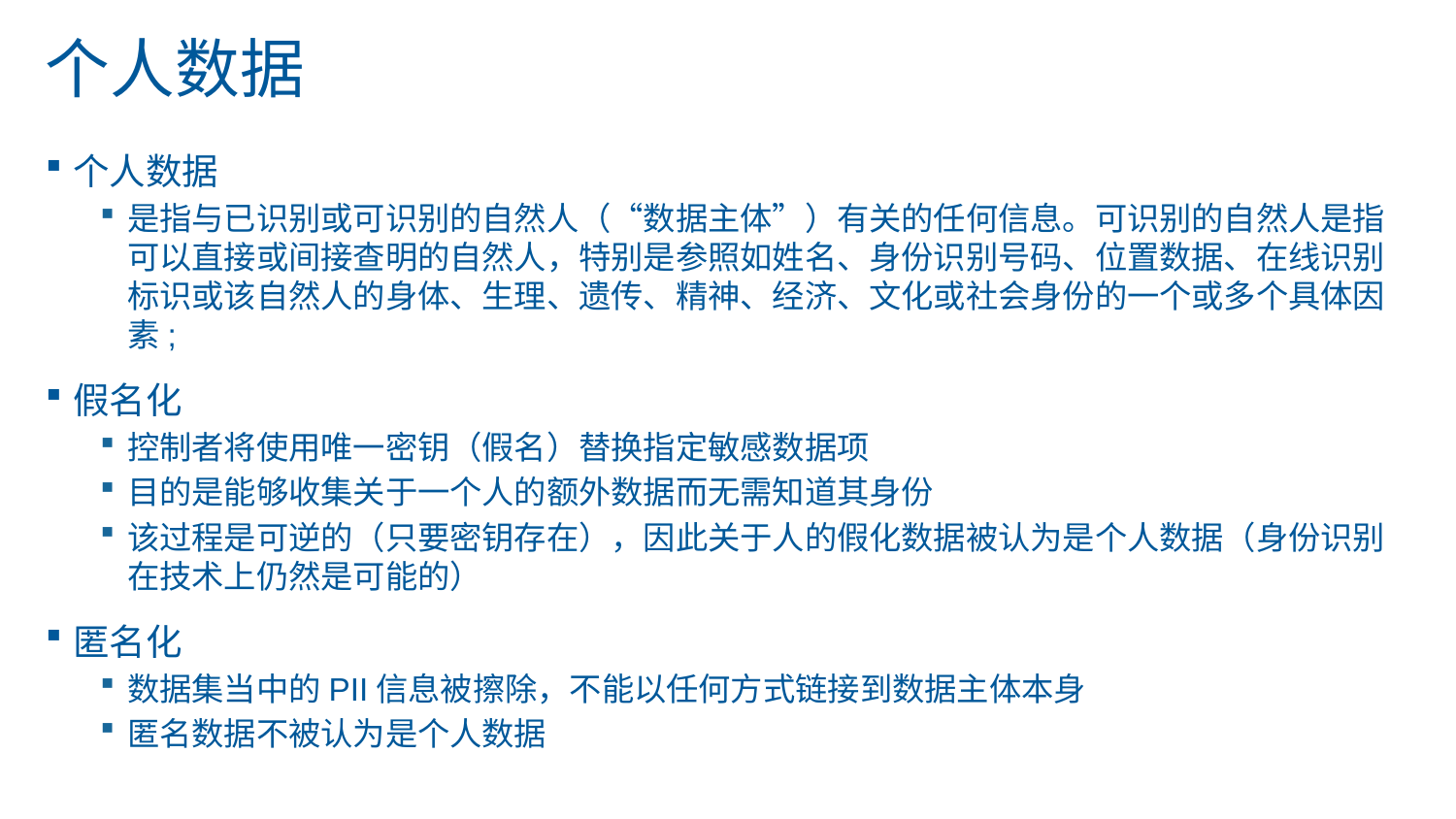

# 个人数据
个人数据
是指与已识别或可识别的自然人（“数据主体”）有关的任何信息。可识别的自然人是指可以直接或间接查明的自然人，特别是参照如姓名、身份识别号码、位置数据、在线识别标识或该自然人的身体、生理、遗传、精神、经济、文化或社会身份的一个或多个具体因素;
假名化
控制者将使用唯一密钥（假名）替换指定敏感数据项
目的是能够收集关于一个人的额外数据而无需知道其身份
该过程是可逆的（只要密钥存在），因此关于人的假化数据被认为是个人数据（身份识别在技术上仍然是可能的）
匿名化
数据集当中的PII信息被擦除，不能以任何方式链接到数据主体本身
匿名数据不被认为是个人数据